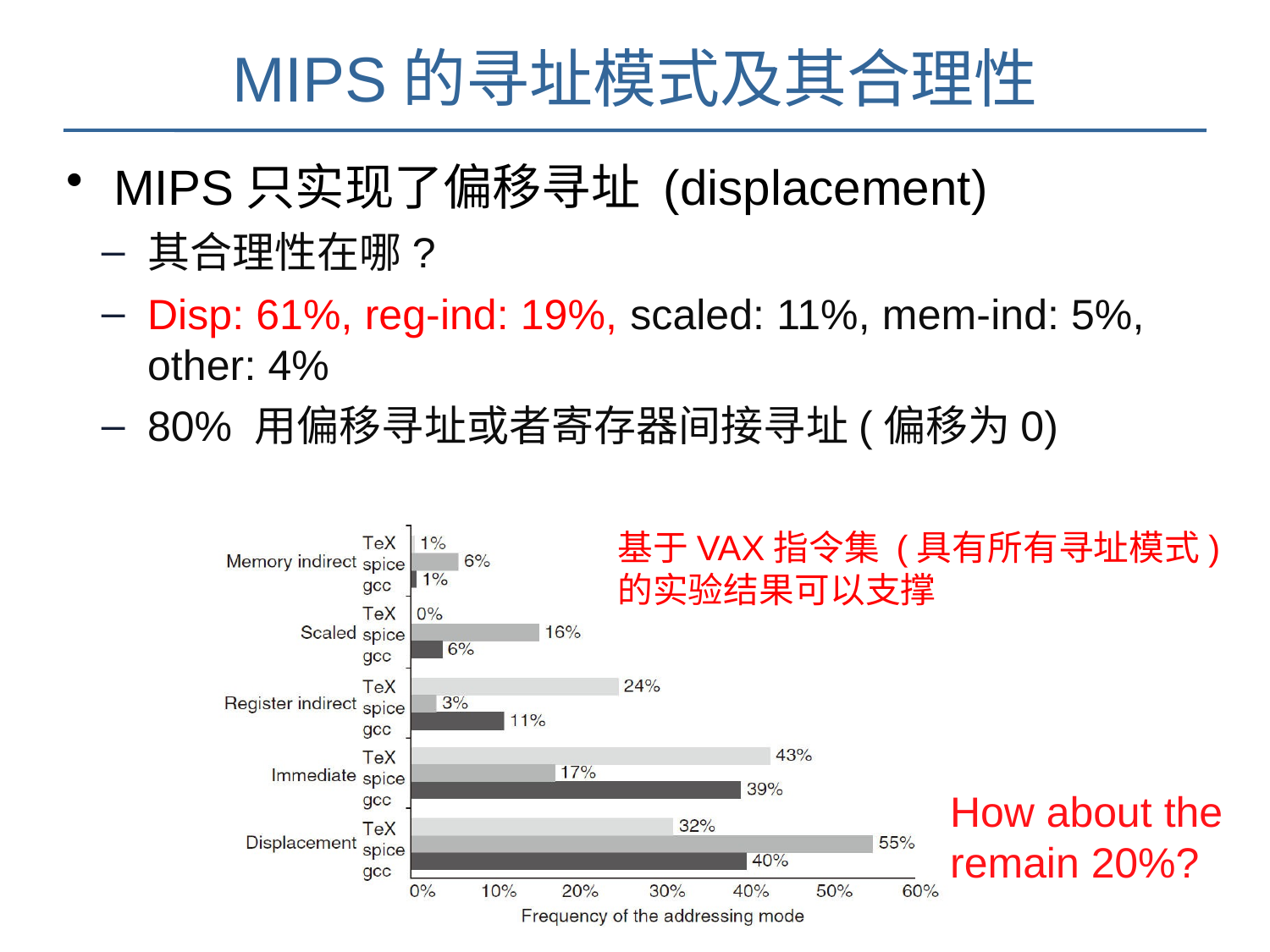

# MIPS的寻址模式及其合理性
MIPS只实现了偏移寻址 (displacement)
其合理性在哪?
Disp: 61%, reg-ind: 19%, scaled: 11%, mem-ind: 5%, other: 4%
80% 用偏移寻址或者寄存器间接寻址(偏移为0)

基于VAX指令集 (具有所有寻址模式) 的实验结果可以支撑
How about the  remain 20%?